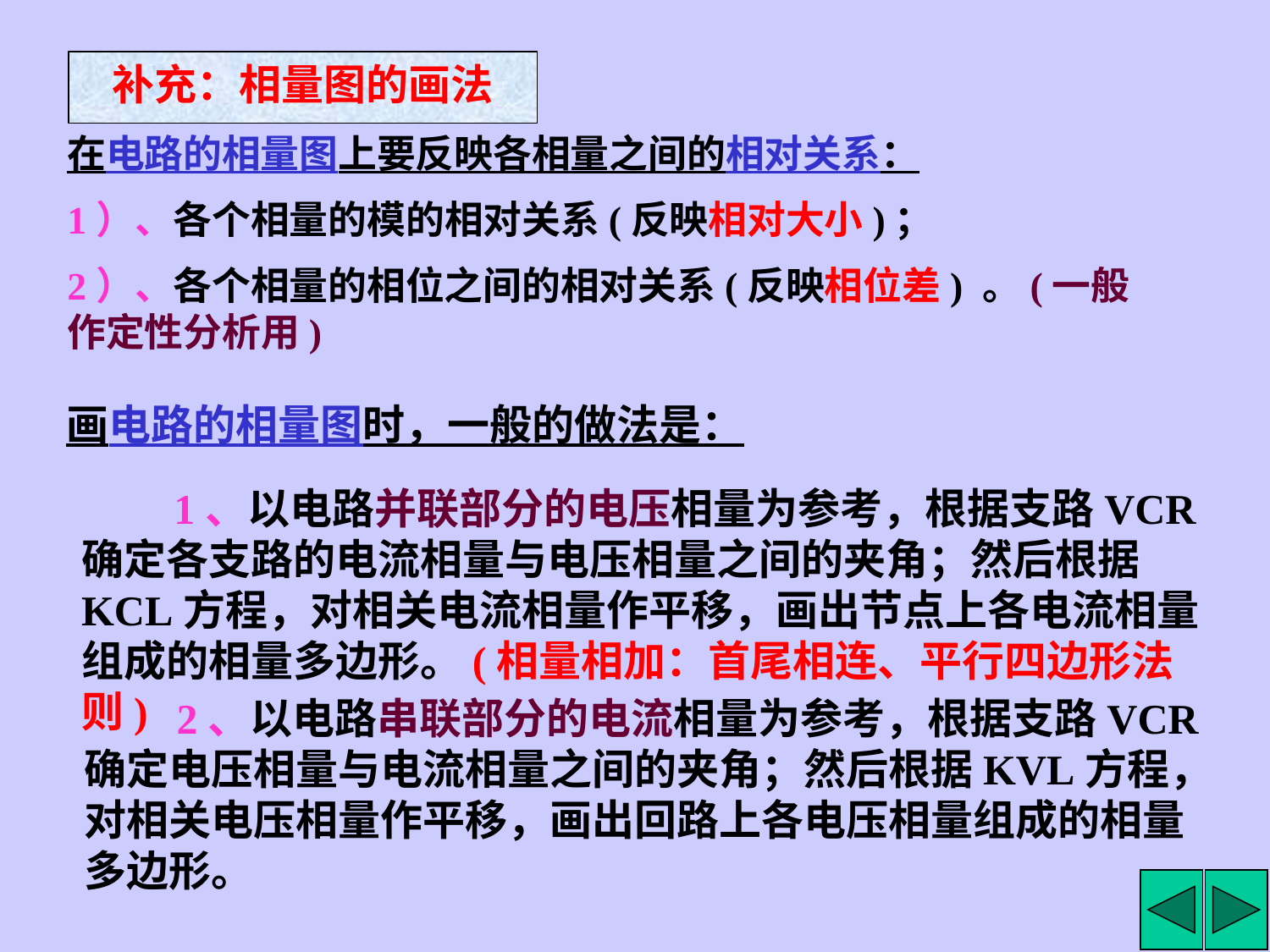

补充：相量图的画法
在电路的相量图上要反映各相量之间的相对关系：
1）、各个相量的模的相对关系(反映相对大小)；
2）、各个相量的相位之间的相对关系(反映相位差) 。(一般作定性分析用)
画电路的相量图时，一般的做法是：
1、以电路并联部分的电压相量为参考，根据支路VCR确定各支路的电流相量与电压相量之间的夹角；然后根据KCL方程，对相关电流相量作平移，画出节点上各电流相量组成的相量多边形。(相量相加：首尾相连、平行四边形法则)
2、以电路串联部分的电流相量为参考，根据支路VCR确定电压相量与电流相量之间的夹角；然后根据KVL方程，对相关电压相量作平移，画出回路上各电压相量组成的相量多边形。